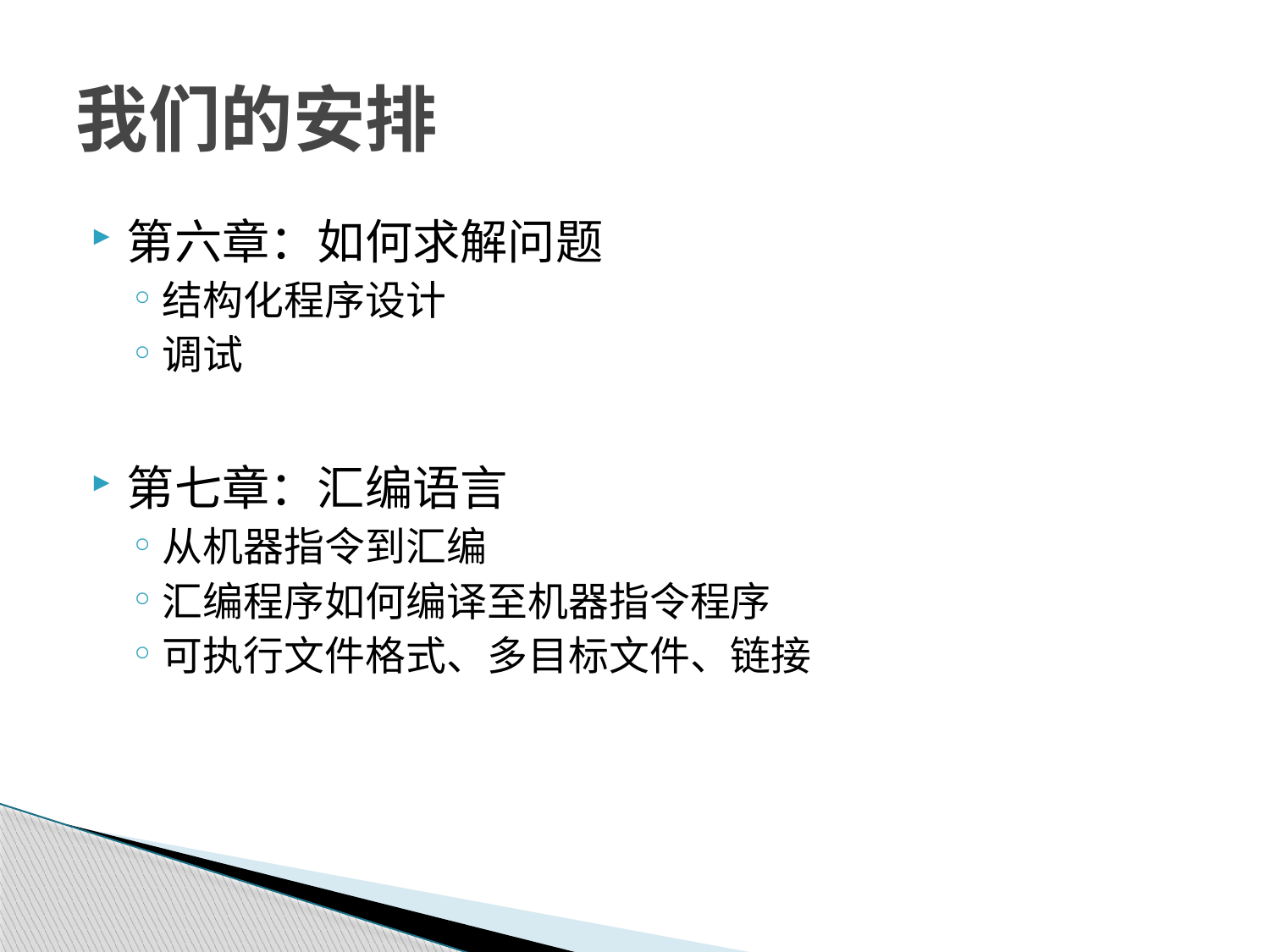

# 我们的安排
第六章：如何求解问题
结构化程序设计
调试

第七章：汇编语言
从机器指令到汇编
汇编程序如何编译至机器指令程序
可执行文件格式、多目标文件、链接
16